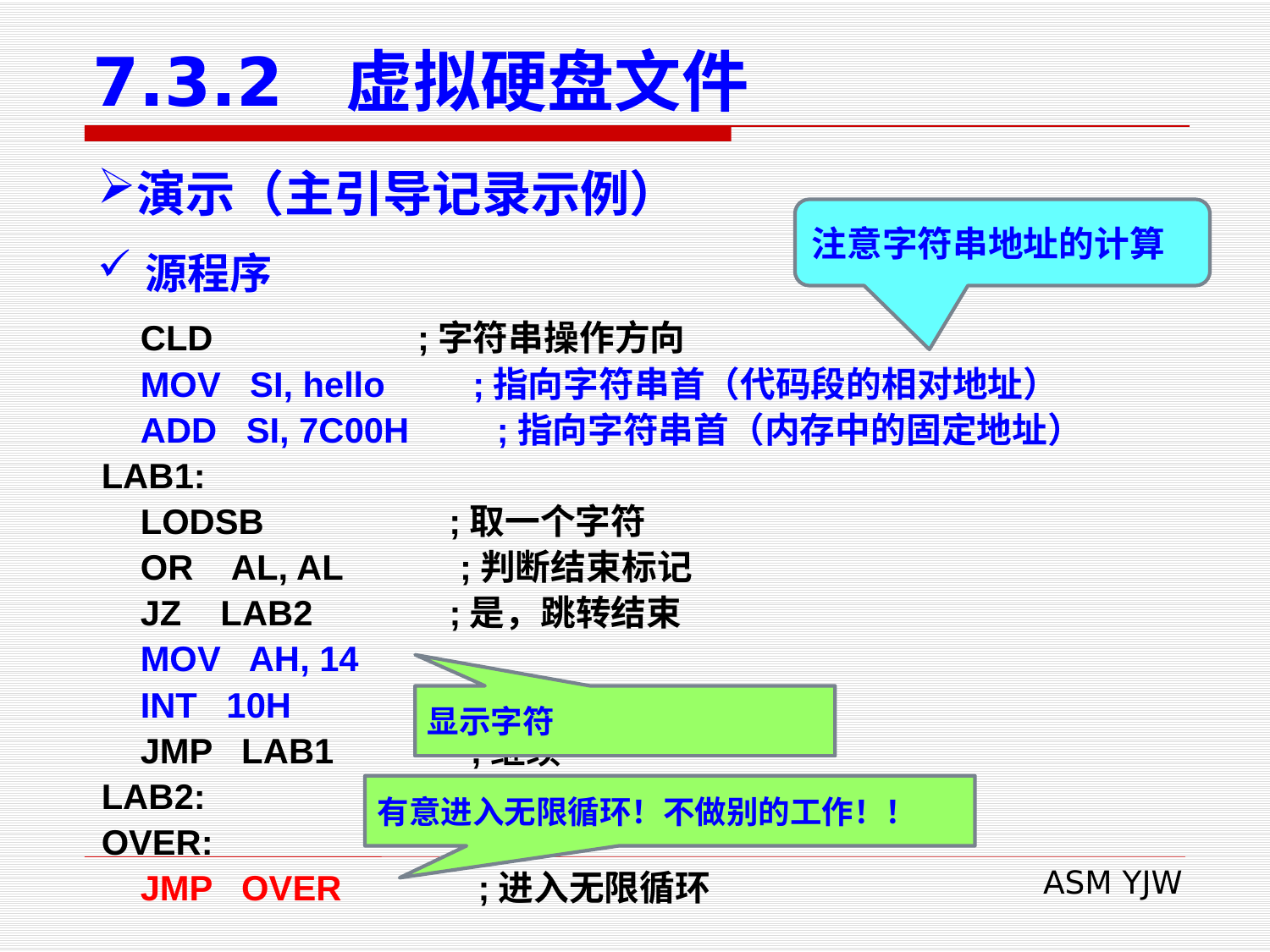

# 7.3.2  虚拟硬盘文件
演示（主引导记录示例）
注意字符串地址的计算
源程序
    CLD                     ;字符串操作方向
    MOV   SI, hello         ;指向字符串首（代码段的相对地址）
    ADD   SI, 7C00H         ;指向字符串首（内存中的固定地址）
LAB1:
    LODSB                   ;取一个字符
    OR    AL, AL            ;判断结束标记
    JZ    LAB2              ;是，跳转结束
    MOV   AH, 14
    INT   10H               ;TTY方式显示字符
    JMP   LAB1              ;继续
LAB2:
OVER:
    JMP   OVER              ;进入无限循环
显示字符
有意进入无限循环！不做别的工作！！